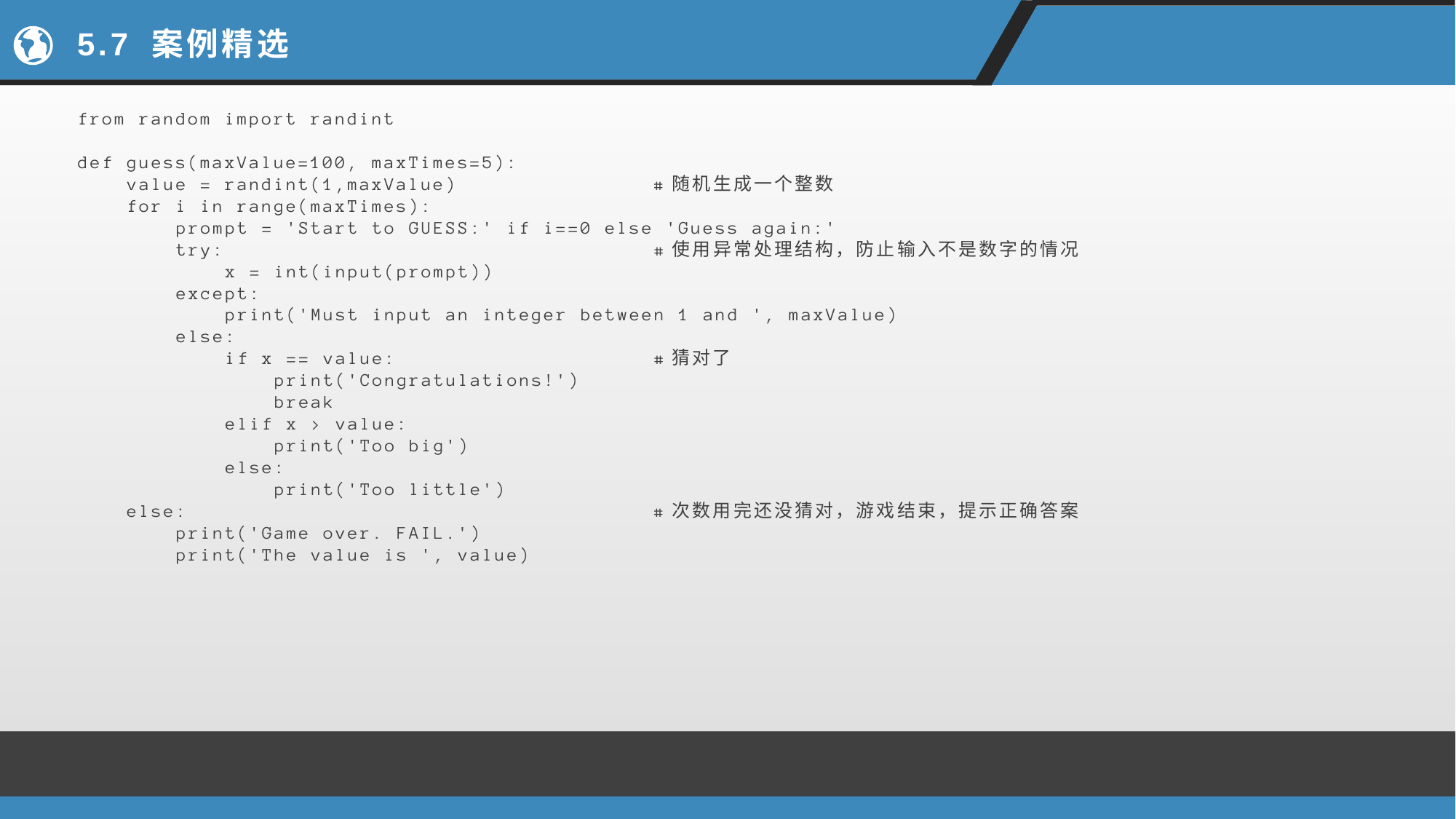

# 5.7 案例精选

from random import randint

def guess(maxValue=100, maxTimes=5):
    value = randint(1,maxValue)                #随机生成一个整数
    for i in range(maxTimes):
        prompt = 'Start to GUESS:' if i==0 else 'Guess again:'
        try:                                   #使用异常处理结构，防止输入不是数字的情况
            x = int(input(prompt))
        except:
            print('Must input an integer between 1 and ', maxValue)
        else:
            if x == value:                     #猜对了
                print('Congratulations!')
                break
            elif x > value:
                print('Too big')
            else:
                print('Too little')
    else:                                      #次数用完还没猜对，游戏结束，提示正确答案
        print('Game over. FAIL.')
        print('The value is ', value)